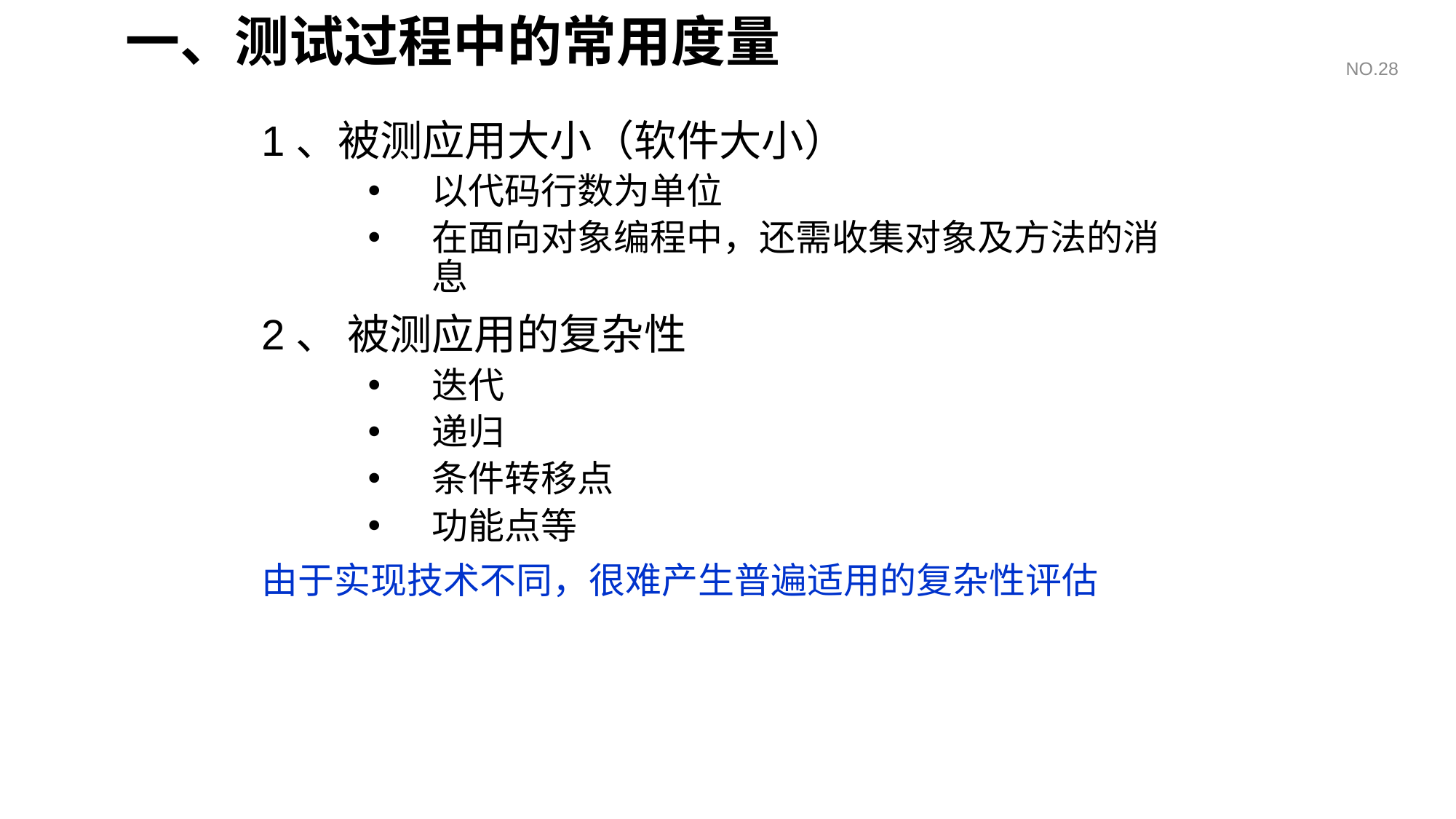

# 一、测试过程中的常用度量
NO.28
1、被测应用大小（软件大小）
以代码行数为单位
在面向对象编程中，还需收集对象及方法的消息
2、 被测应用的复杂性
迭代
递归
条件转移点
功能点等
由于实现技术不同，很难产生普遍适用的复杂性评估